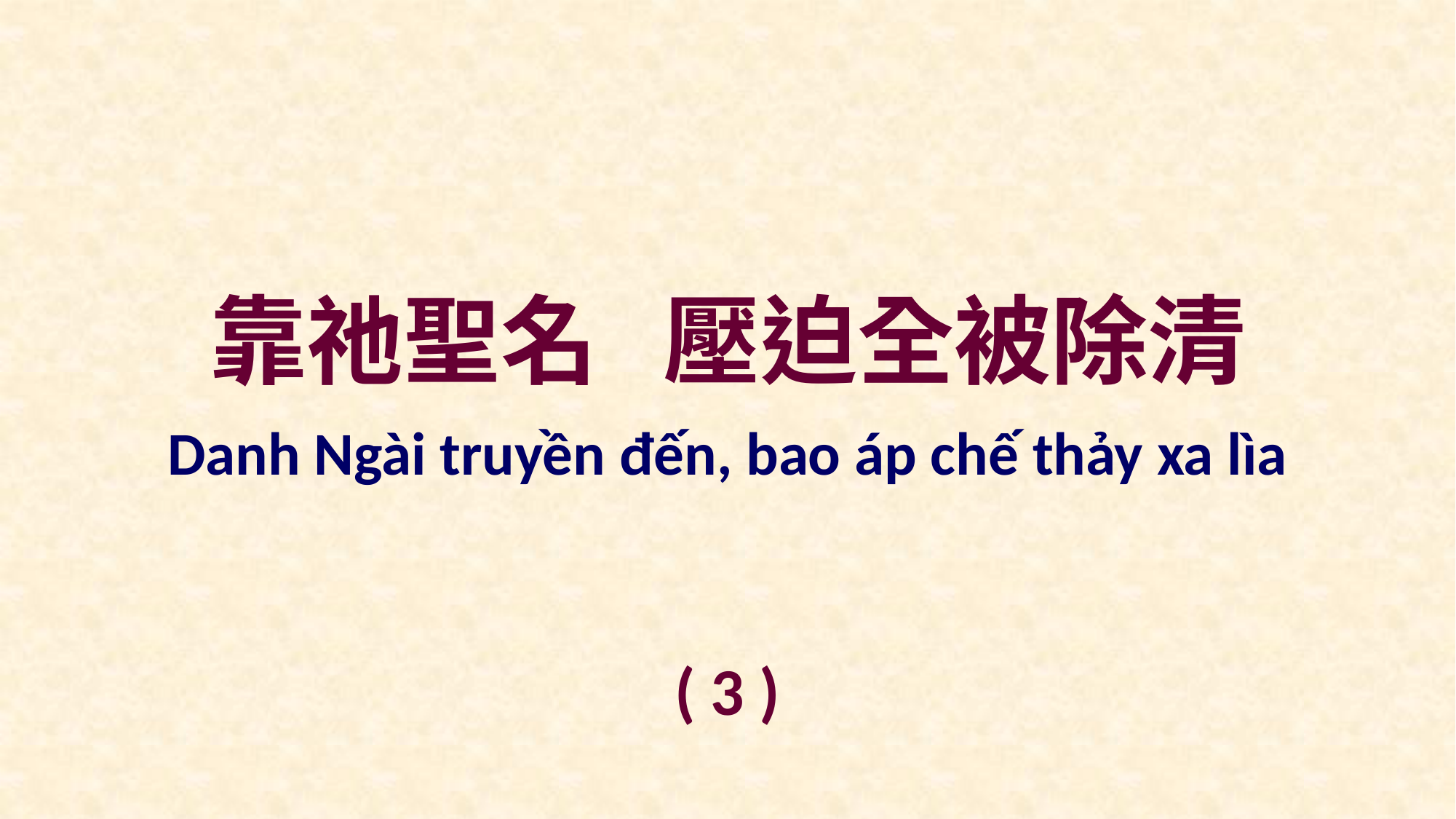

靠祂聖名   壓迫全被除清
Danh Ngài truyền đến, bao áp chế thảy xa lìa
( 3 )